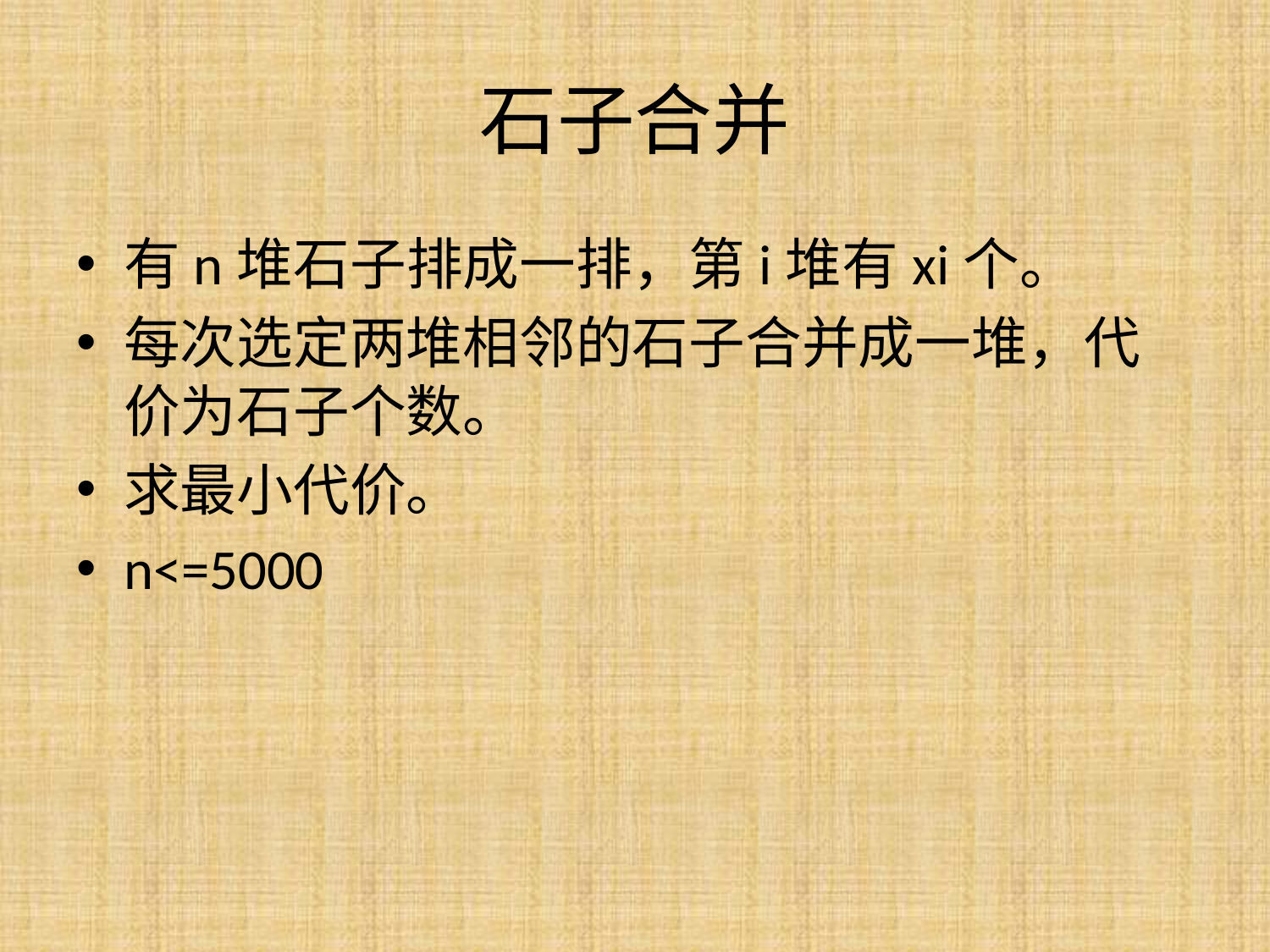

# 石子合并
有n堆石子排成一排，第i堆有xi个。
每次选定两堆相邻的石子合并成一堆，代价为石子个数。
求最小代价。
n<=5000